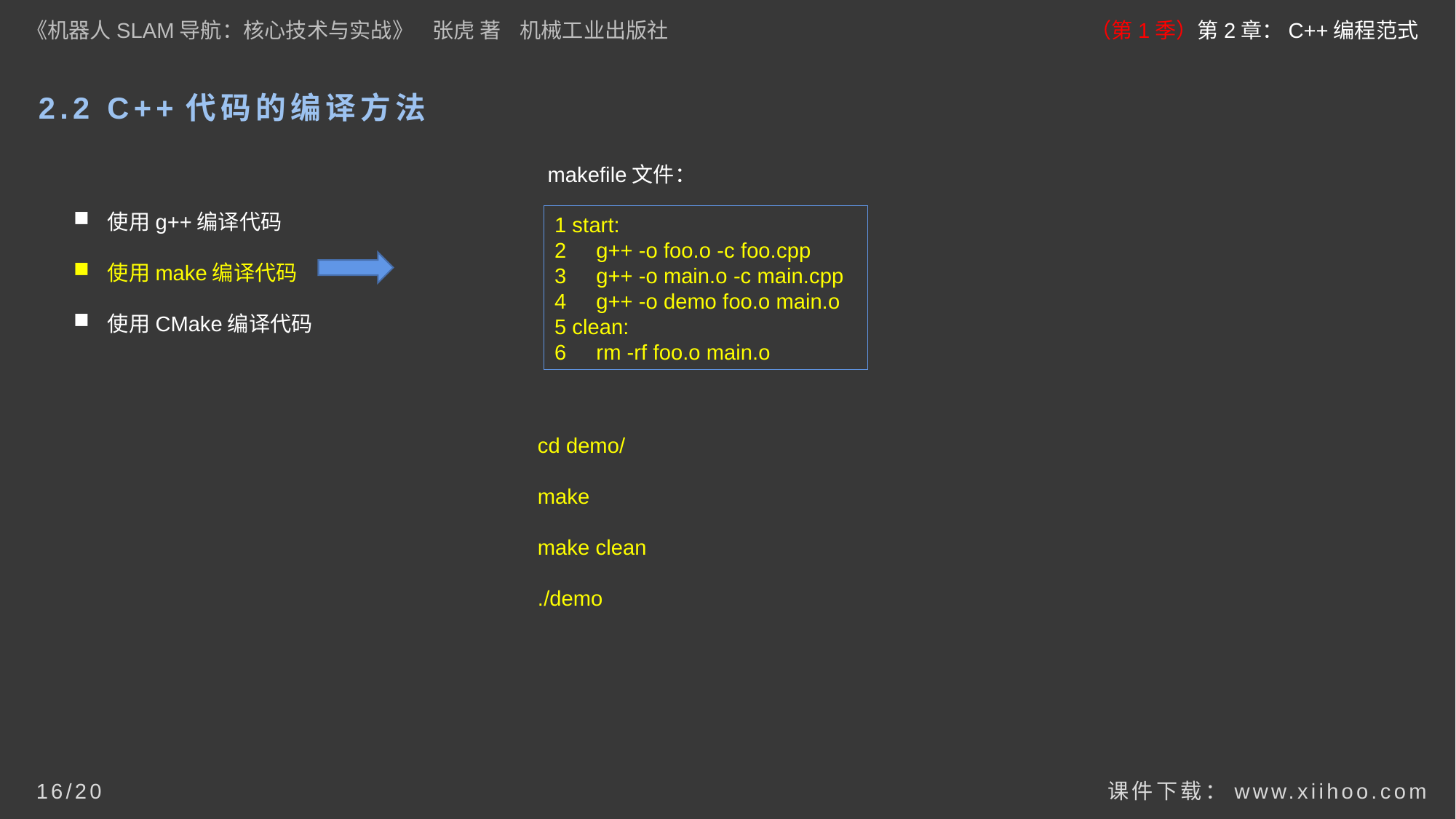

《机器人SLAM导航：核心技术与实战》    张虎 著    机械工业出版社
（第1季）第2章：C++编程范式
# 2.2 C++代码的编译方法
makefile文件：
使用g++编译代码
使用make编译代码
使用CMake编译代码
1 start:
2     g++ -o foo.o -c foo.cpp
3     g++ -o main.o -c main.cpp
4     g++ -o demo foo.o main.o
5 clean:
6     rm -rf foo.o main.o

cd demo/
make
make clean
./demo
课件下载：www.xiihoo.com
16/20